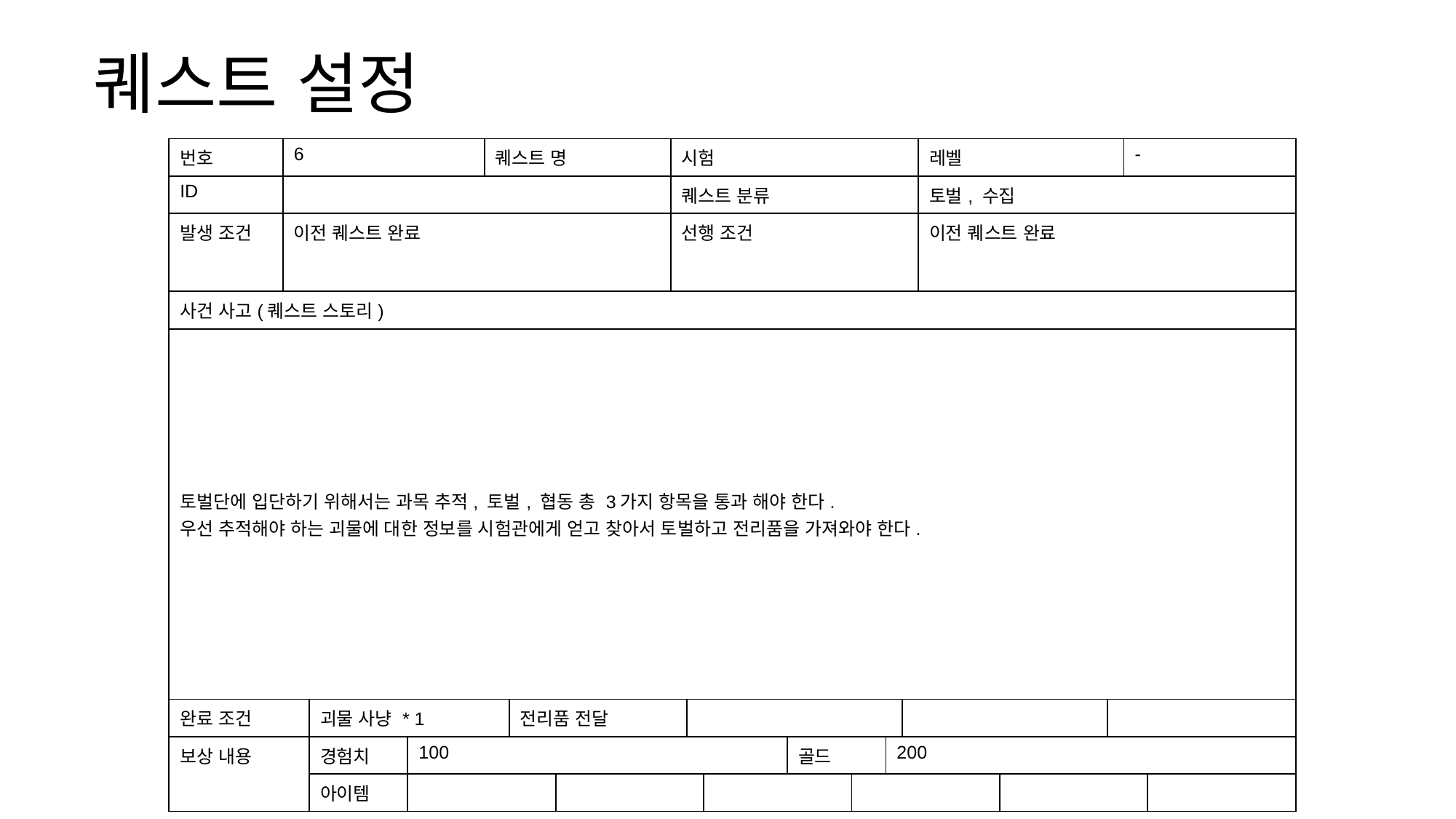

퀘스트 설정
| 번호 | 6 |  |  | 퀘스트 명 |  |  | 시험 |  |  |  |  |  |  | 레벨 |  |  | - |  |
| --- | --- | --- | --- | --- | --- | --- | --- | --- | --- | --- | --- | --- | --- | --- | --- | --- | --- | --- |
| ID |  |  |  |  |  |  | 퀘스트 분류 |  |  |  |  |  |  | 토벌, 수집 |  |  |  |  |
| 발생 조건 | 이전 퀘스트 완료 |  |  |  |  |  | 선행 조건 |  |  |  |  |  |  | 이전 퀘스트 완료 |  |  |  |  |
| 사건 사고(퀘스트 스토리) |  |  |  |  |  |  |  |  |  |  |  |  |  |  |  |  |  |  |
| 토벌단에 입단하기 위해서는 과목 추적, 토벌, 협동 총 3가지 항목을 통과 해야 한다. 우선 추적해야 하는 괴물에 대한 정보를 시험관에게 얻고 찾아서 토벌하고 전리품을 가져와야 한다. |  |  |  |  |  |  |  |  |  |  |  |  |  |  |  |  |  |  |
| 완료 조건 |  | 괴물 사냥 \* 1 |  |  | 전리품 전달 |  |  |  |  |  |  |  |  |  |  |  |  |  |
| 보상 내용 |  | 경험치 | 100 |  |  |  |  |  |  | 골드 |  | 200 |  |  |  |  |  |  |
|  |  | 아이템 |  |  |  |  |  |  |  |  |  |  |  |  |  |  |  |  |